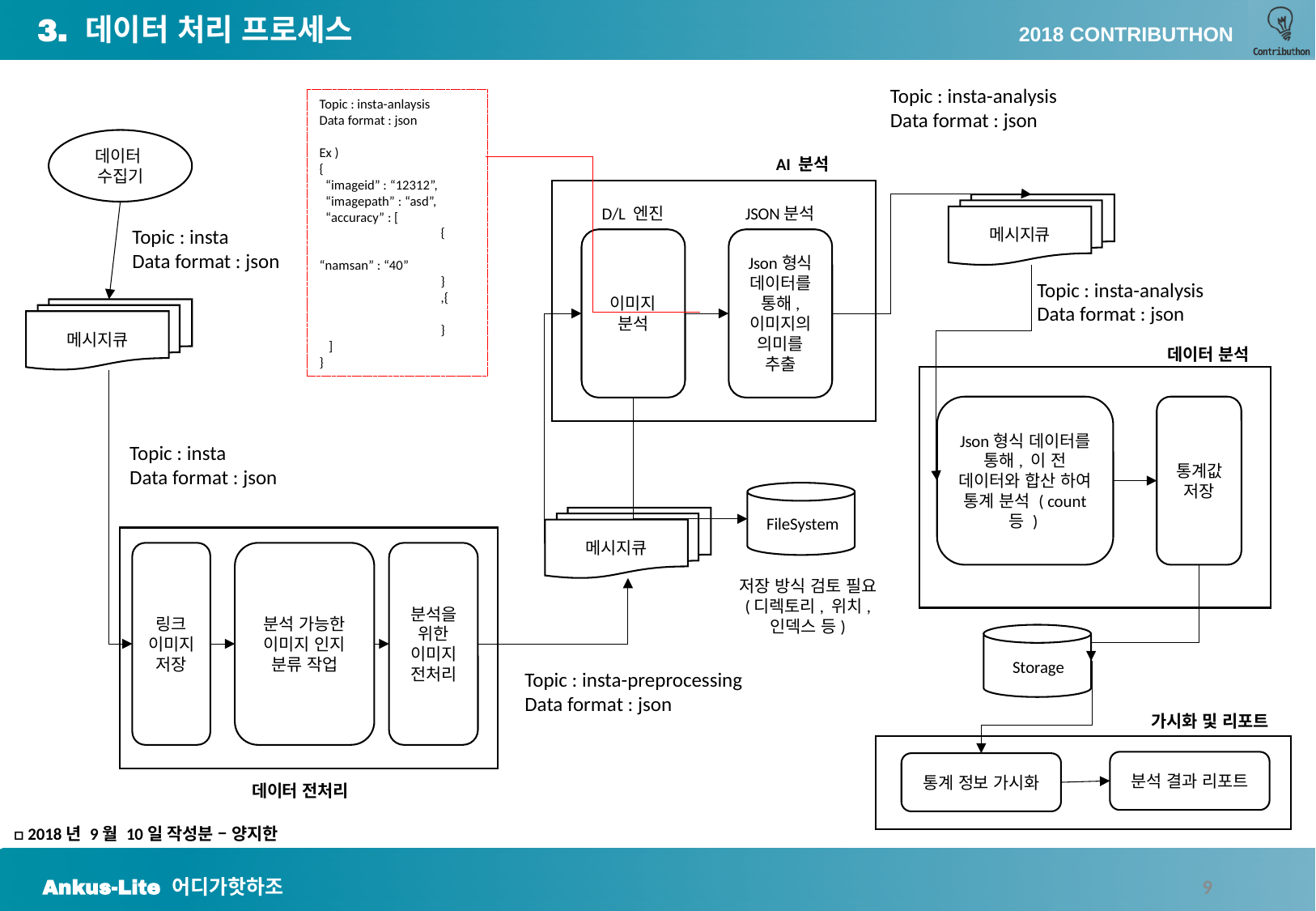

3. 데이터 처리 프로세스
Topic : insta-analysis
Data format : json
Topic : insta-anlaysis
Data format : json

Ex )
{
  “imageid” : “12312”,
  “imagepath” : “asd”,
  “accuracy” : [
	{
	 “namsan” : “40”
	}
	,{
		}
   ]
}
데이터
수집기
AI 분석

메시지큐
D/L 엔진
JSON분석
Topic : insta
Data format : json
이미지 분석
Json형식 데이터를 통해, 이미지의 의미를 추출
Topic : insta-analysis
Data format : json
메시지큐
데이터 분석

Json형식 데이터를 통해, 이 전 데이터와 합산 하여 통계 분석 ( count 등 )
통계값
저장
Topic : insta
Data format : json

메시지큐
FileSystem

링크 이미지
저장
분석 가능한 이미지 인지 분류 작업
분석을 위한 이미지 전처리
저장 방식 검토 필요
(디렉토리, 위치, 인덱스 등)

Storage
Topic : insta-preprocessing
Data format : json
가시화 및 리포트

분석 결과 리포트
통계 정보 가시화
데이터 전처리
□ 2018년 9월 10일 작성분 – 양지한
9